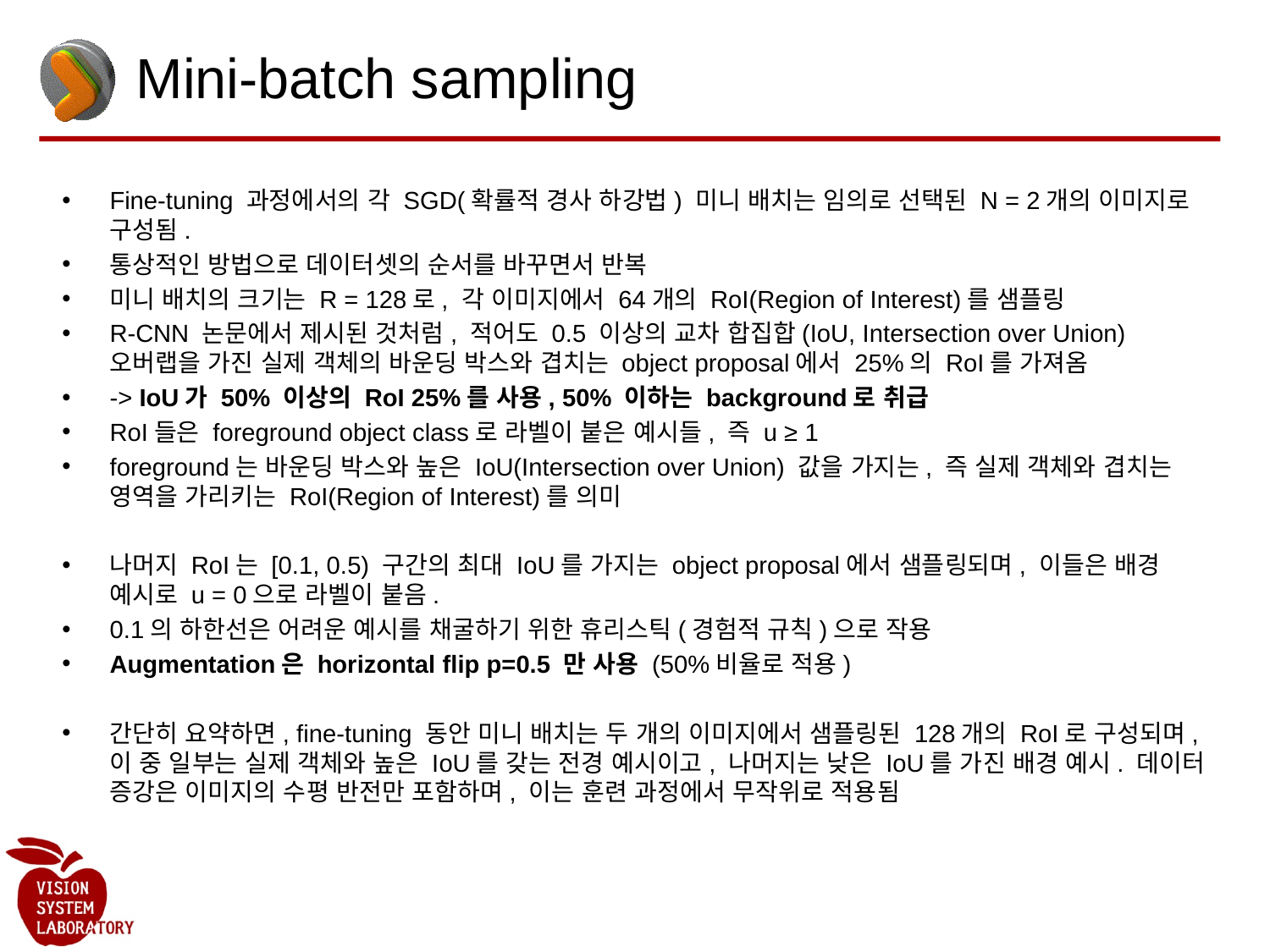

# Mini-batch sampling
Fine-tuning 과정에서의 각 SGD(확률적 경사 하강법) 미니 배치는 임의로 선택된 N = 2개의 이미지로 구성됨.
통상적인 방법으로 데이터셋의 순서를 바꾸면서 반복
미니 배치의 크기는 R = 128로, 각 이미지에서 64개의 RoI(Region of Interest)를 샘플링
R-CNN 논문에서 제시된 것처럼, 적어도 0.5 이상의 교차 합집합(IoU, Intersection over Union) 오버랩을 가진 실제 객체의 바운딩 박스와 겹치는 object proposal에서 25%의 RoI를 가져옴
-> IoU가 50% 이상의 RoI 25%를 사용, 50% 이하는 background로 취급
RoI들은 foreground object class로 라벨이 붙은 예시들, 즉 u ≥ 1
foreground는 바운딩 박스와 높은 IoU(Intersection over Union) 값을 가지는, 즉 실제 객체와 겹치는 영역을 가리키는 RoI(Region of Interest)를 의미

나머지 RoI는 [0.1, 0.5) 구간의 최대 IoU를 가지는 object proposal에서 샘플링되며, 이들은 배경 예시로 u = 0으로 라벨이 붙음.
0.1의 하한선은 어려운 예시를 채굴하기 위한 휴리스틱(경험적 규칙)으로 작용
Augmentation은 horizontal flip p=0.5 만 사용 (50%비율로 적용)

간단히 요약하면, fine-tuning 동안 미니 배치는 두 개의 이미지에서 샘플링된 128개의 RoI로 구성되며, 이 중 일부는 실제 객체와 높은 IoU를 갖는 전경 예시이고, 나머지는 낮은 IoU를 가진 배경 예시. 데이터 증강은 이미지의 수평 반전만 포함하며, 이는 훈련 과정에서 무작위로 적용됨